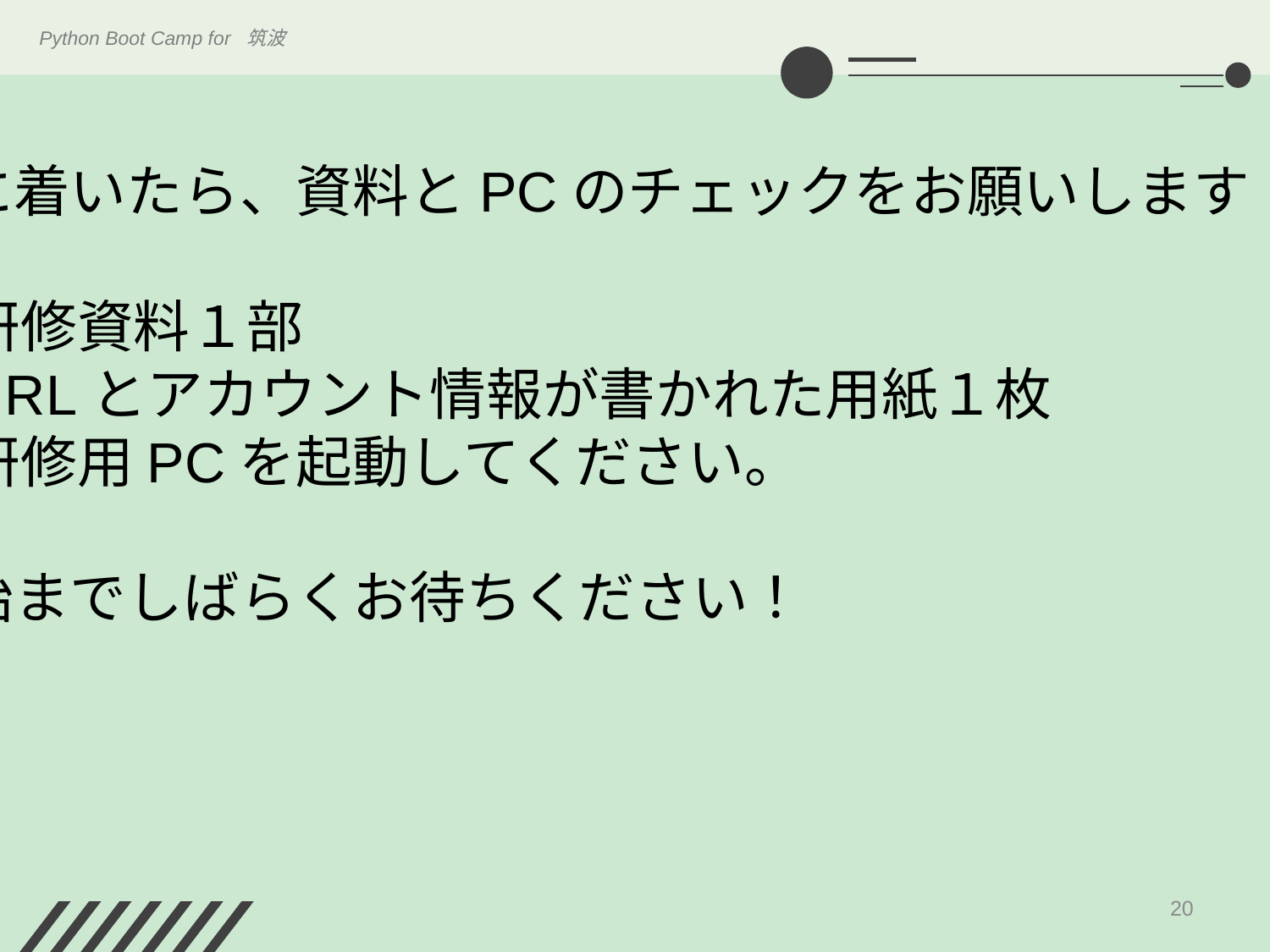

Python Boot Camp

席に着いたら、資料とPCのチェックをお願いします！

研修資料１部
URLとアカウント情報が書かれた用紙１枚
研修用PCを起動してください。

開始までしばらくお待ちください！
20